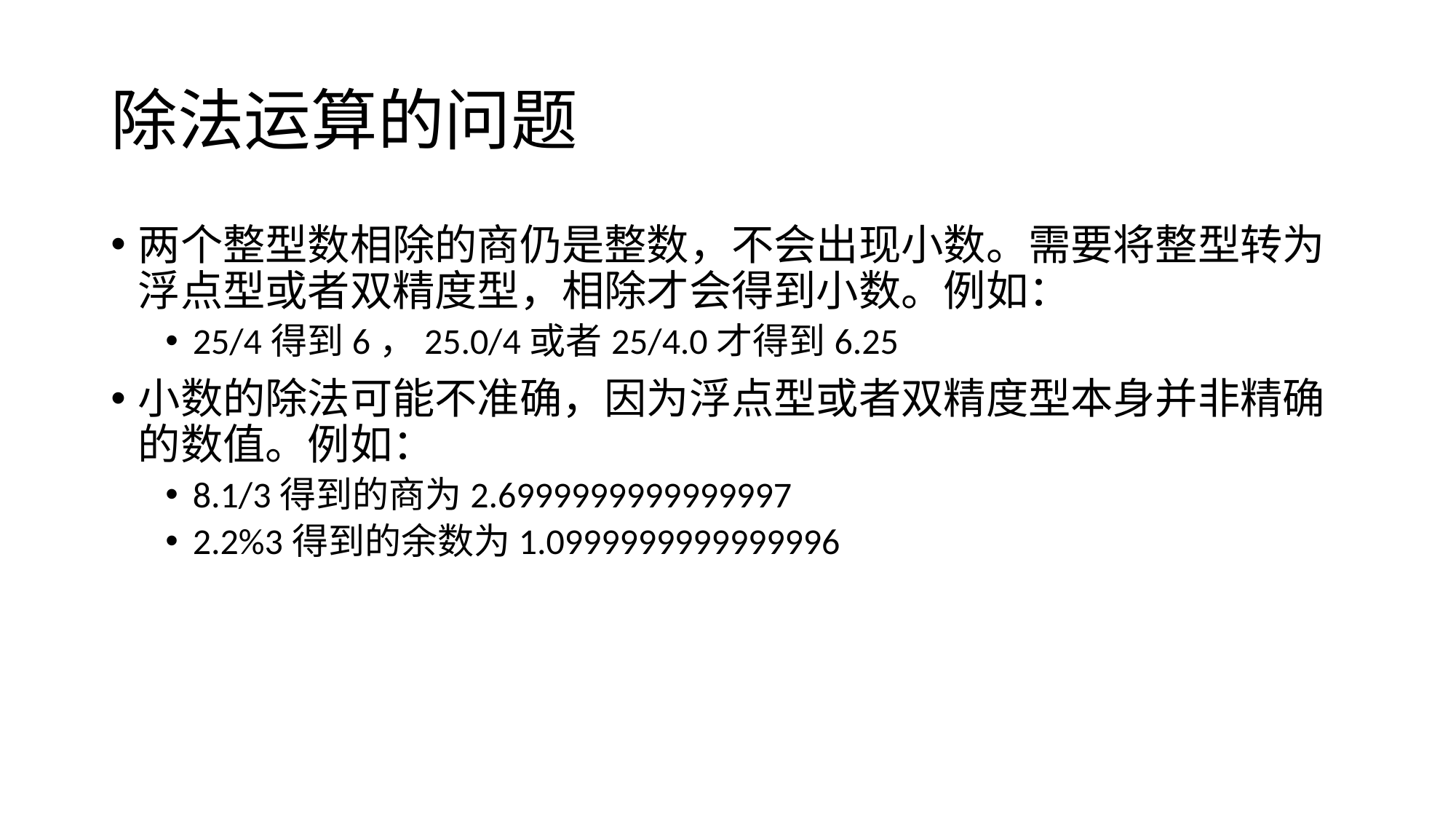

# 除法运算的问题
两个整型数相除的商仍是整数，不会出现小数。需要将整型转为浮点型或者双精度型，相除才会得到小数。例如：
25/4得到6，25.0/4或者25/4.0才得到6.25
小数的除法可能不准确，因为浮点型或者双精度型本身并非精确的数值。例如：
8.1/3得到的商为2.6999999999999997
2.2%3得到的余数为1.0999999999999996